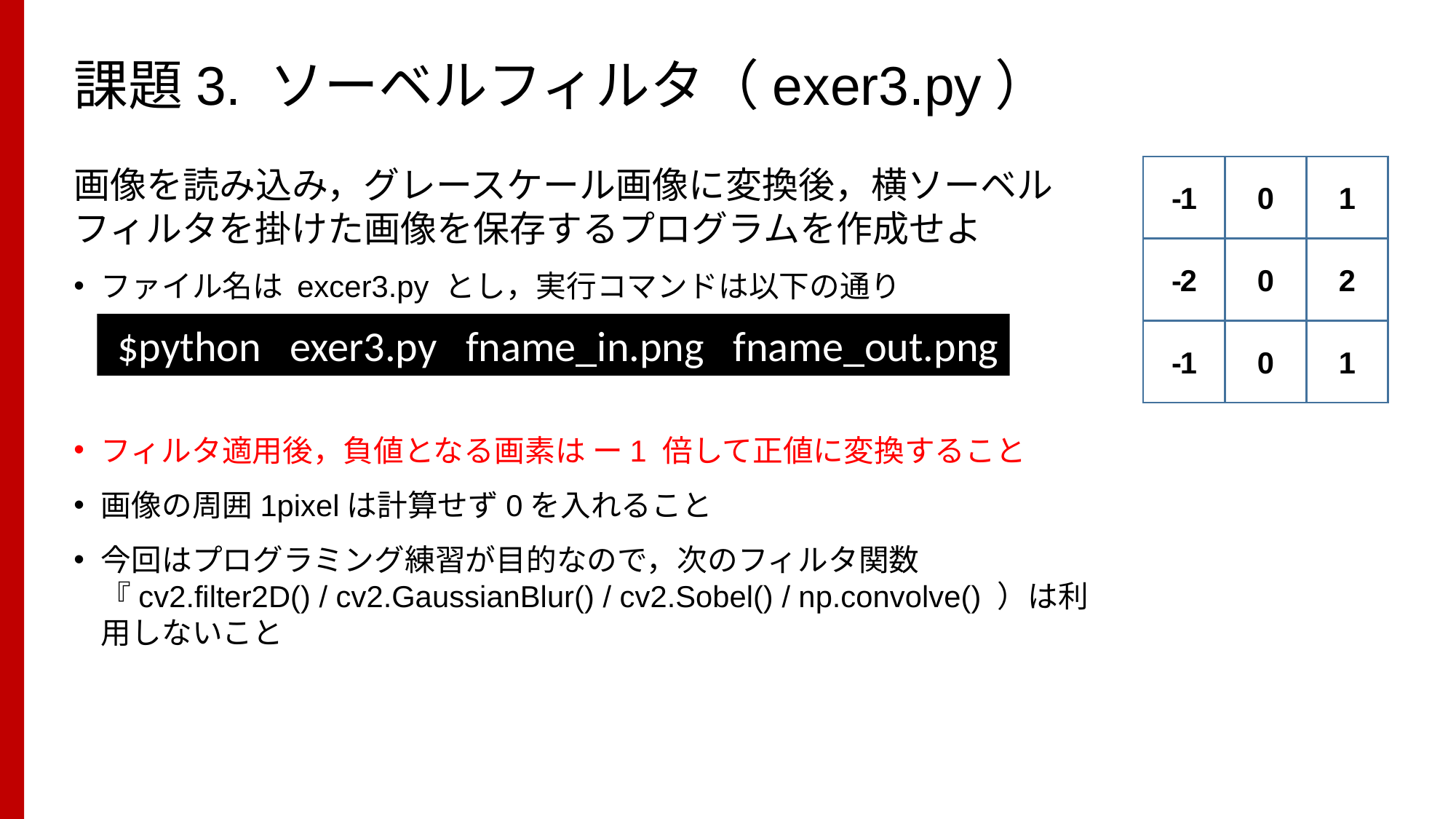

# 課題3. ソーベルフィルタ（exer3.py）
画像を読み込み，グレースケール画像に変換後，横ソーベルフィルタを掛けた画像を保存するプログラムを作成せよ
ファイル名は excer3.py とし，実行コマンドは以下の通り

フィルタ適用後，負値となる画素は ー1 倍して正値に変換すること
画像の周囲1pixelは計算せず0を入れること
今回はプログラミング練習が目的なので，次のフィルタ関数『cv2.filter2D() / cv2.GaussianBlur() / cv2.Sobel() / np.convolve() ）は利用しないこと

-1
0
1
-2
0
2
-1
0
1
 $python   exer3.py   fname_in.png   fname_out.png